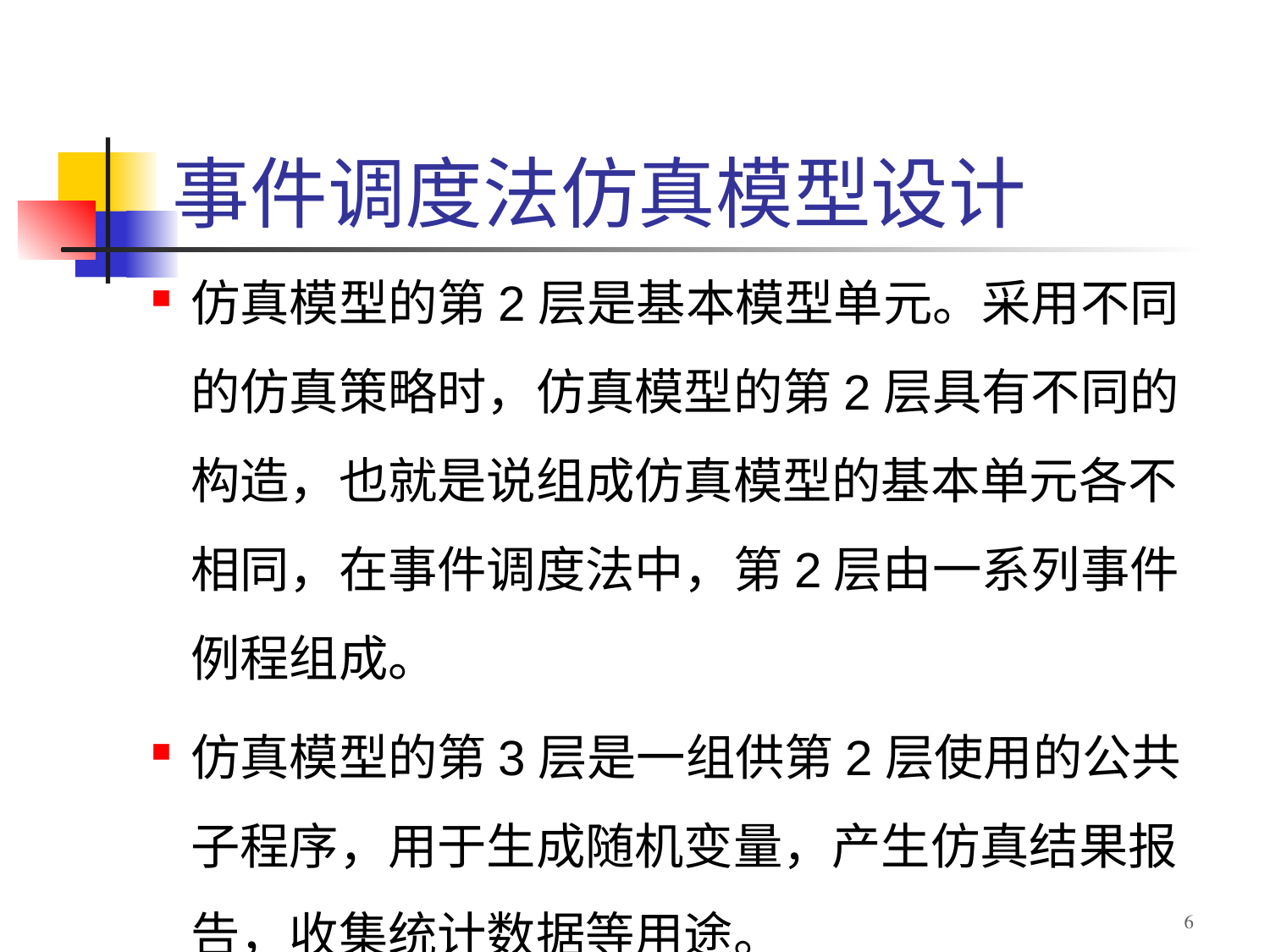

# 事件调度法仿真模型设计
仿真模型的第2层是基本模型单元。采用不同的仿真策略时，仿真模型的第2层具有不同的构造，也就是说组成仿真模型的基本单元各不相同，在事件调度法中，第2层由一系列事件例程组成。
仿真模型的第3层是一组供第2层使用的公共子程序，用于生成随机变量，产生仿真结果报告，收集统计数据等用途。
6